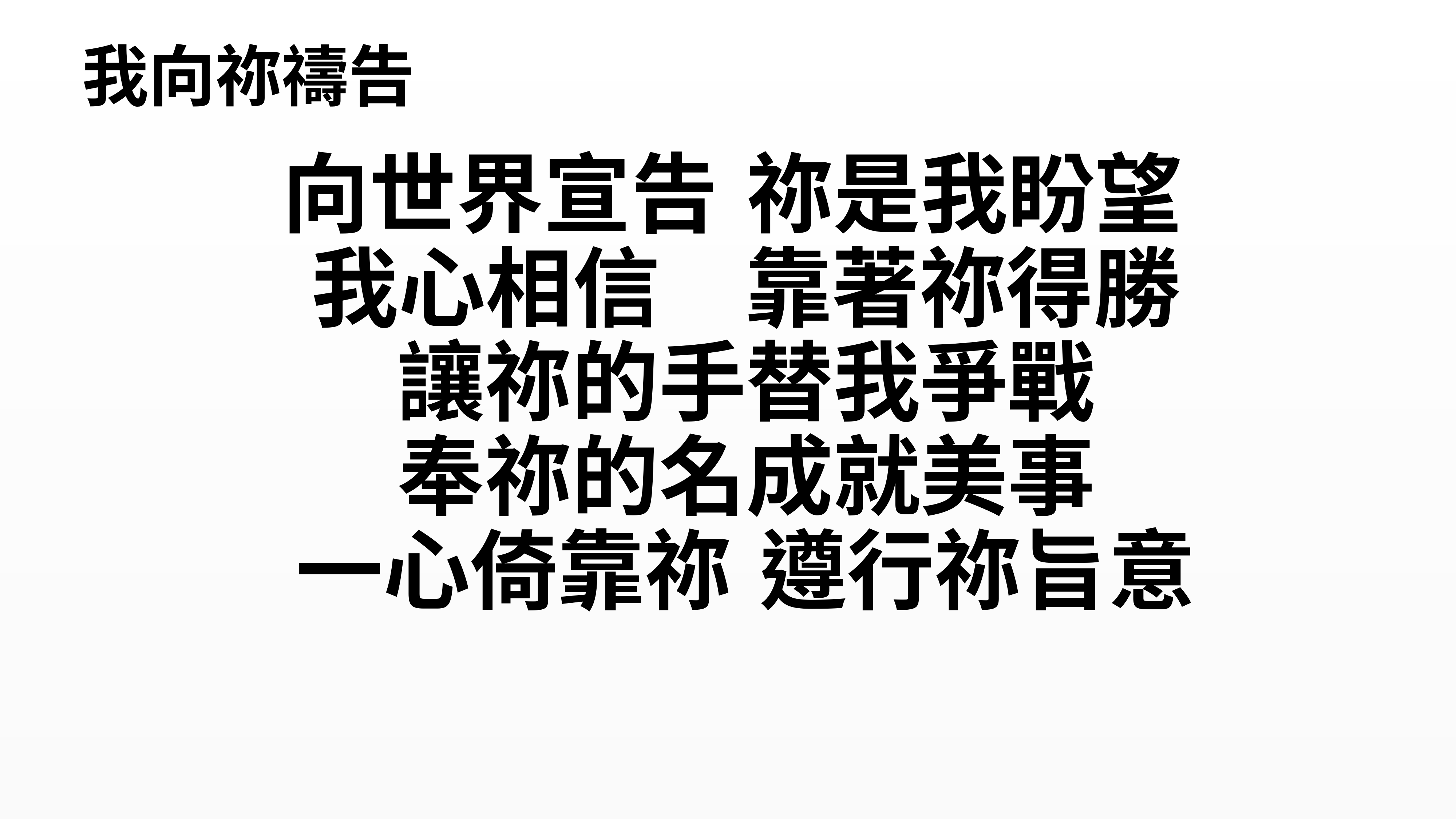

# 我向祢禱告
向世界宣告 祢是我盼望
我心相信   靠著祢得勝
讓祢的手替我爭戰
奉祢的名成就美事
一心倚靠祢 遵行祢旨意